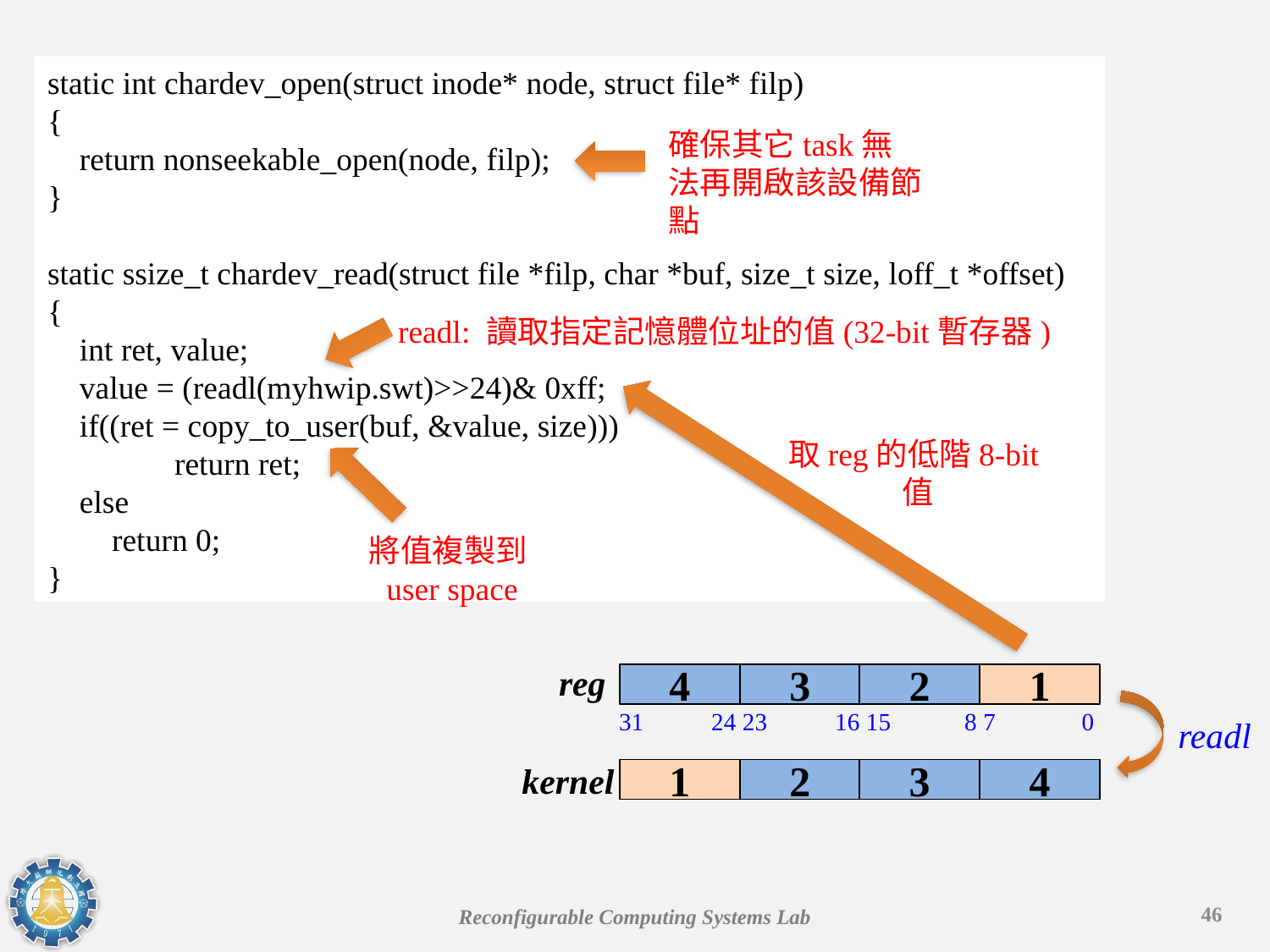

static int chardev_open(struct inode* node, struct file* filp)
{
    return nonseekable_open(node, filp);
}

static ssize_t chardev_read(struct file *filp, char *buf, size_t size, loff_t *offset)
{
    int ret, value;
    value = (readl(myhwip.swt)>>24)& 0xff;
    if((ret = copy_to_user(buf, &value, size)))
	return ret;
    else
        return 0;
}
確保其它task無法再開啟該設備節點

readl: 讀取指定記憶體位址的值(32-bit暫存器)

取reg的低階8-bit值

將值複製到user space
reg
4
3
2
1

31           24 23           16 15            8 7              0
readl
kernel
1
2
3
4
46